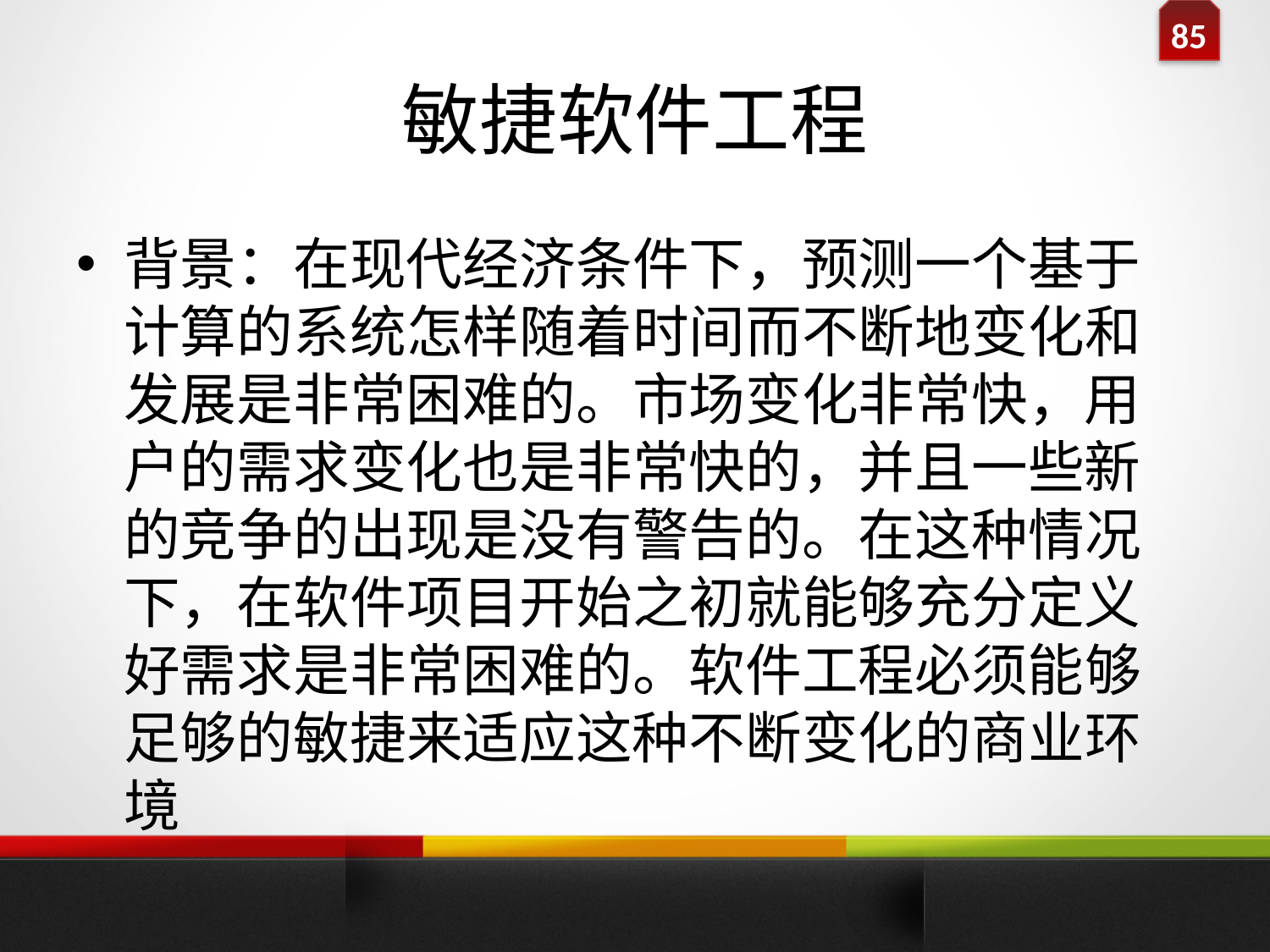

# 敏捷软件工程
背景：在现代经济条件下，预测一个基于计算的系统怎样随着时间而不断地变化和发展是非常困难的。市场变化非常快，用户的需求变化也是非常快的，并且一些新的竞争的出现是没有警告的。在这种情况下，在软件项目开始之初就能够充分定义好需求是非常困难的。软件工程必须能够足够的敏捷来适应这种不断变化的商业环境

85